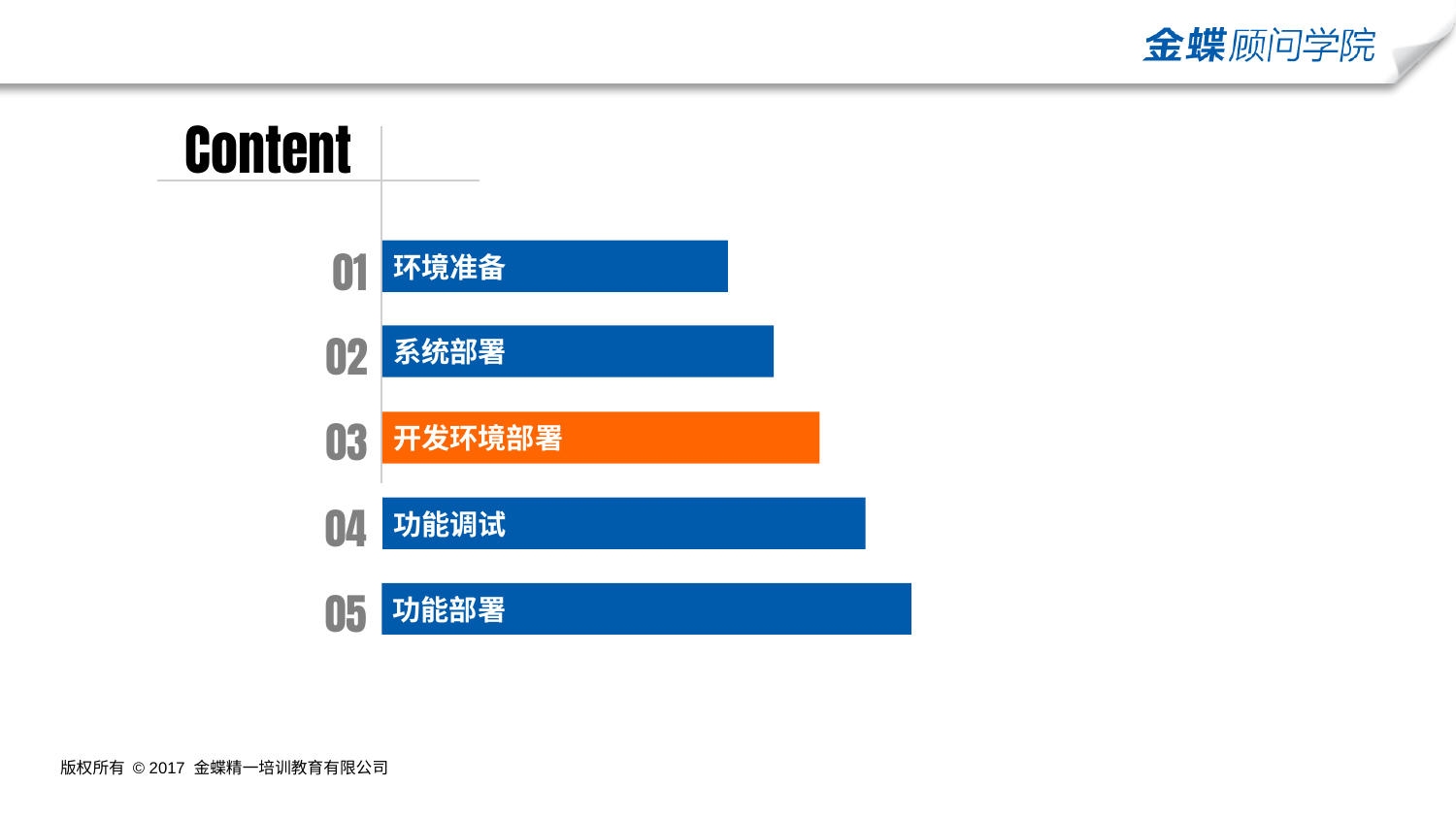

Content
01
环境准备
02
系统部署
03
开发环境部署
04
功能调试
05
功能部署